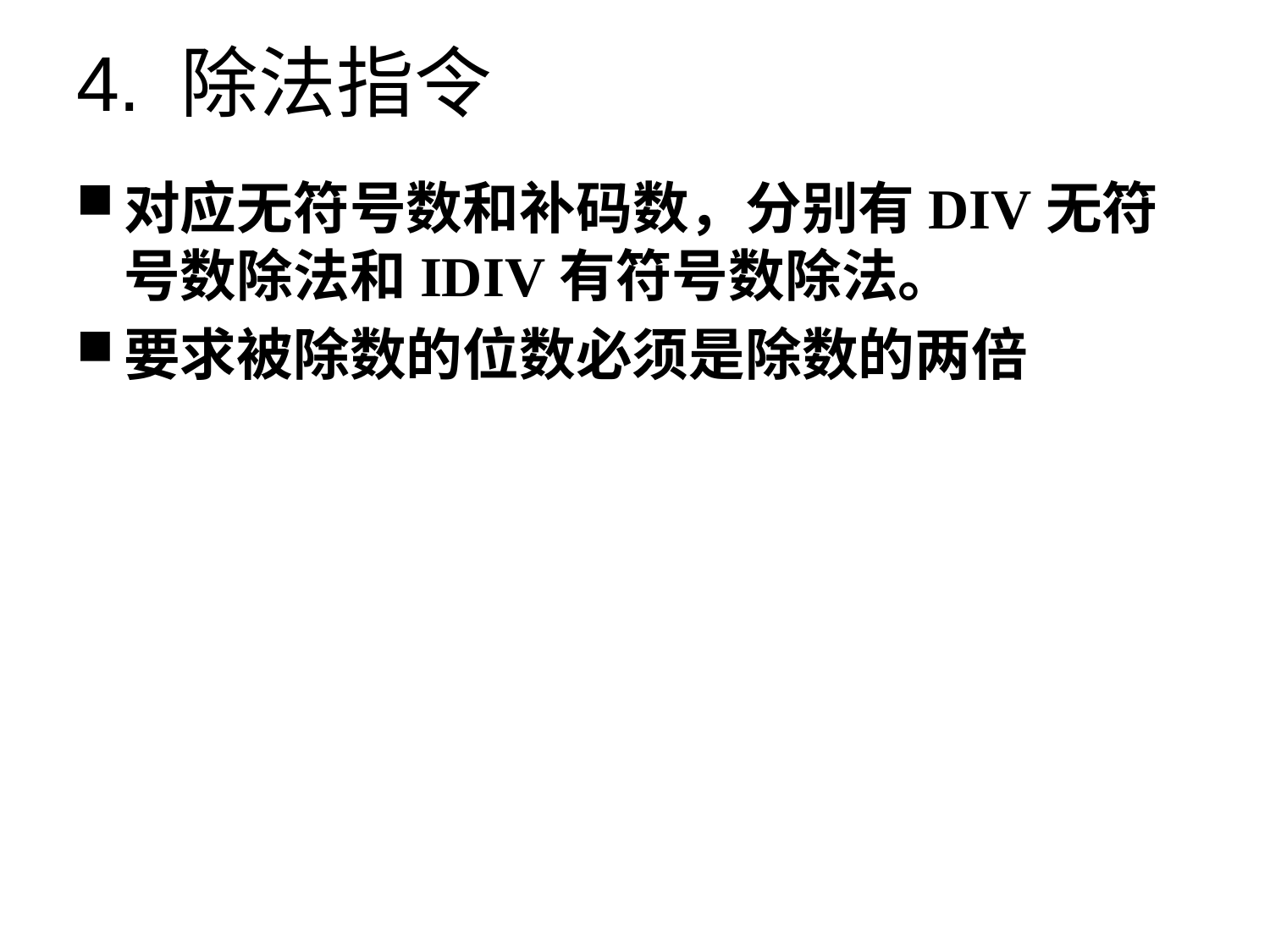

# 4. 除法指令
对应无符号数和补码数，分别有DIV无符号数除法和IDIV有符号数除法。
要求被除数的位数必须是除数的两倍